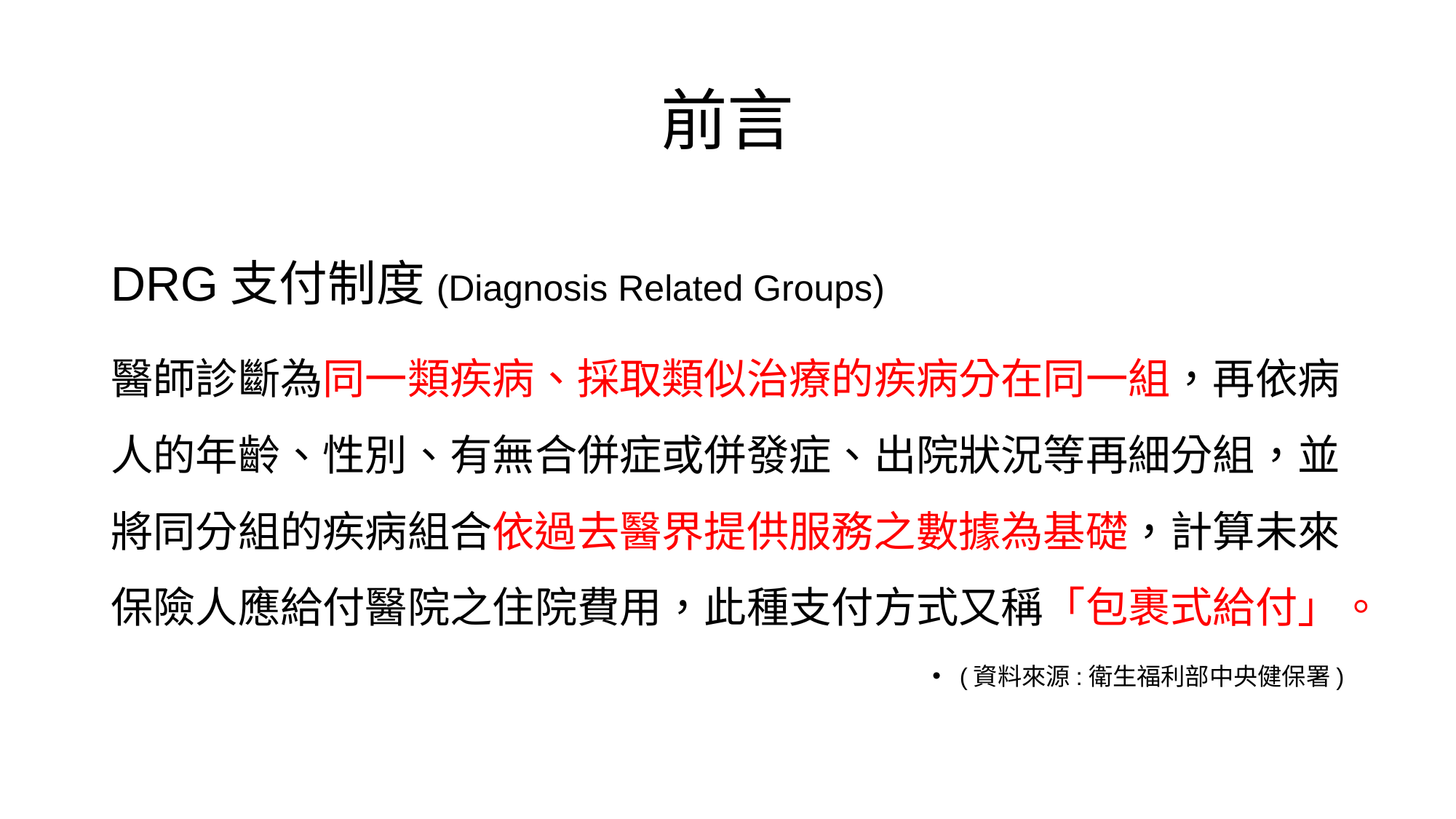

# 前言
DRG支付制度(Diagnosis Related Groups)
醫師診斷為同一類疾病、採取類似治療的疾病分在同一組，再依病人的年齡、性別、有無合併症或併發症、出院狀況等再細分組，並將同分組的疾病組合依過去醫界提供服務之數據為基礎，計算未來保險人應給付醫院之住院費用，此種支付方式又稱「包裹式給付」。
(資料來源:衛生福利部中央健保署)